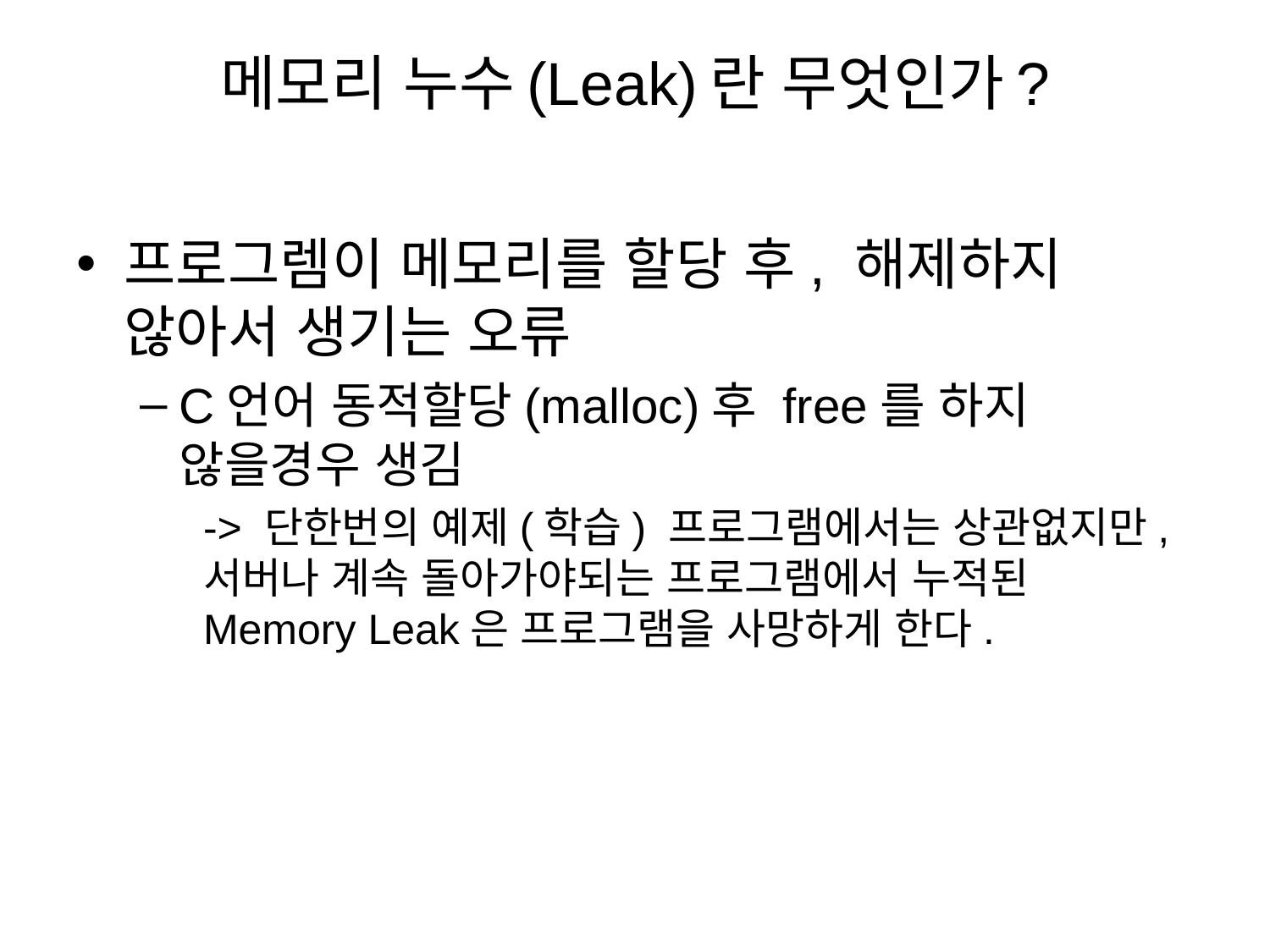

# 메모리 누수(Leak)란 무엇인가?
프로그렘이 메모리를 할당 후, 해제하지 않아서 생기는 오류
C언어 동적할당(malloc)후 free를 하지 않을경우 생김
-> 단한번의 예제(학습) 프로그램에서는 상관없지만, 서버나 계속 돌아가야되는 프로그램에서 누적된 Memory Leak은 프로그램을 사망하게 한다.